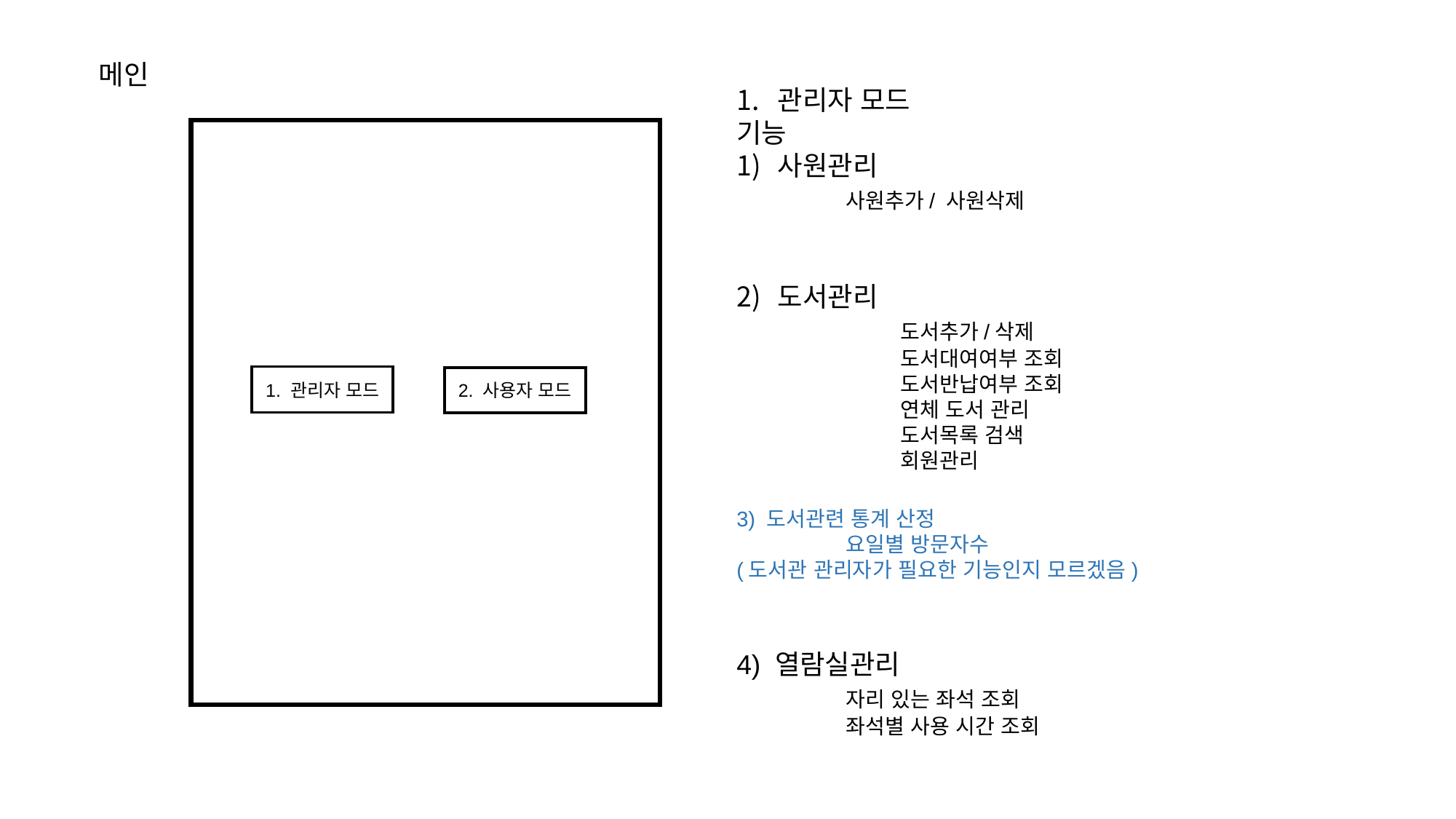

메인

관리자 모드
기능
사원관리
	사원추가/ 사원삭제

도서관리
	도서추가/삭제
	도서대여여부 조회
	도서반납여부 조회
	연체 도서 관리
	도서목록 검색
	회원관리

3) 도서관련 통계 산정
	요일별 방문자수
(도서관 관리자가 필요한 기능인지 모르겠음)

4) 열람실관리
	자리 있는 좌석 조회
	좌석별 사용 시간 조회

1. 관리자 모드
2. 사용자 모드